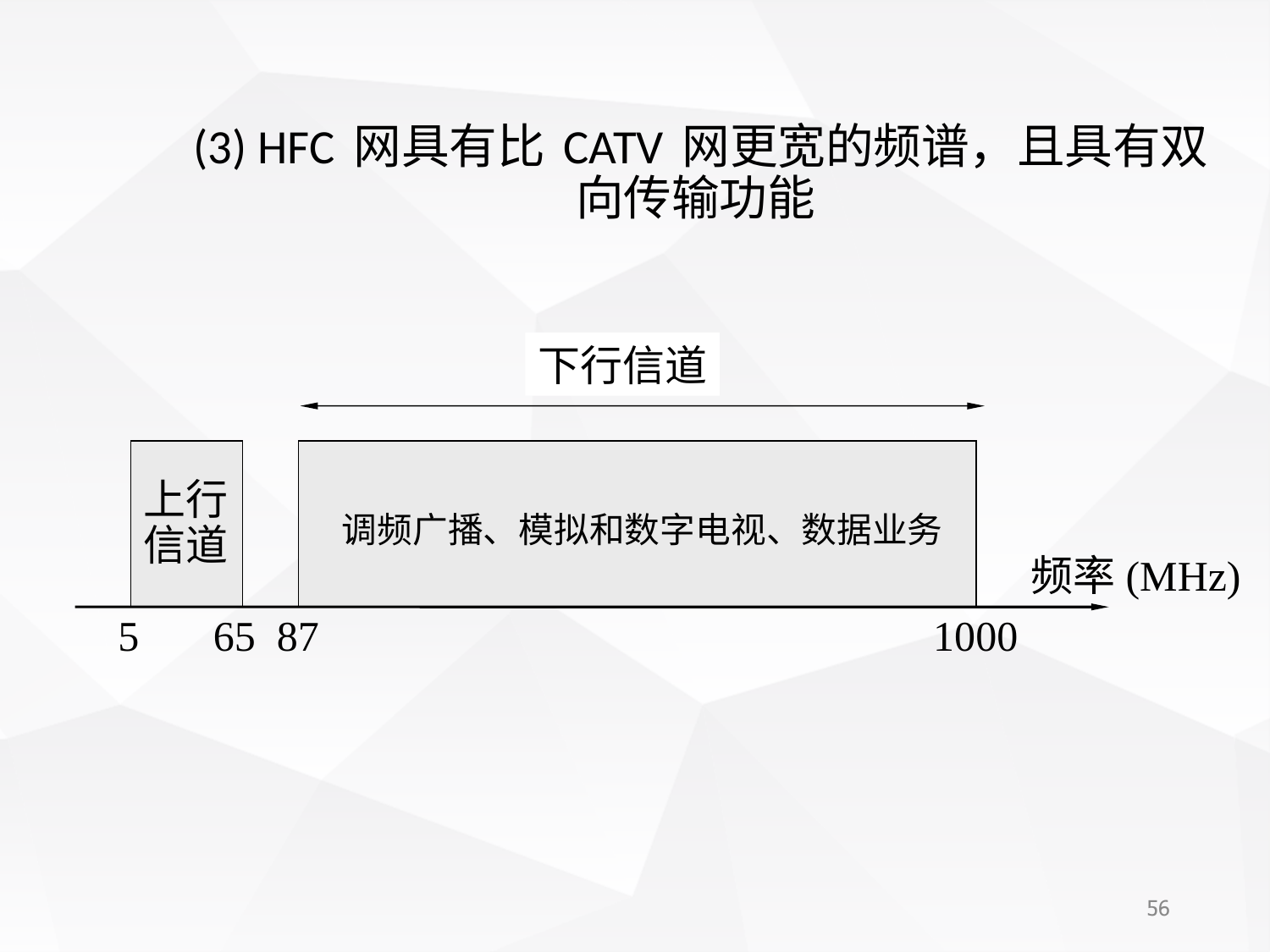

# (3) HFC 网具有比 CATV 网更宽的频谱，且具有双向传输功能
下行信道

上行
信道
调频广播、模拟和数字电视、数据业务
频率(MHz)
5       65  87                                                          1000

56